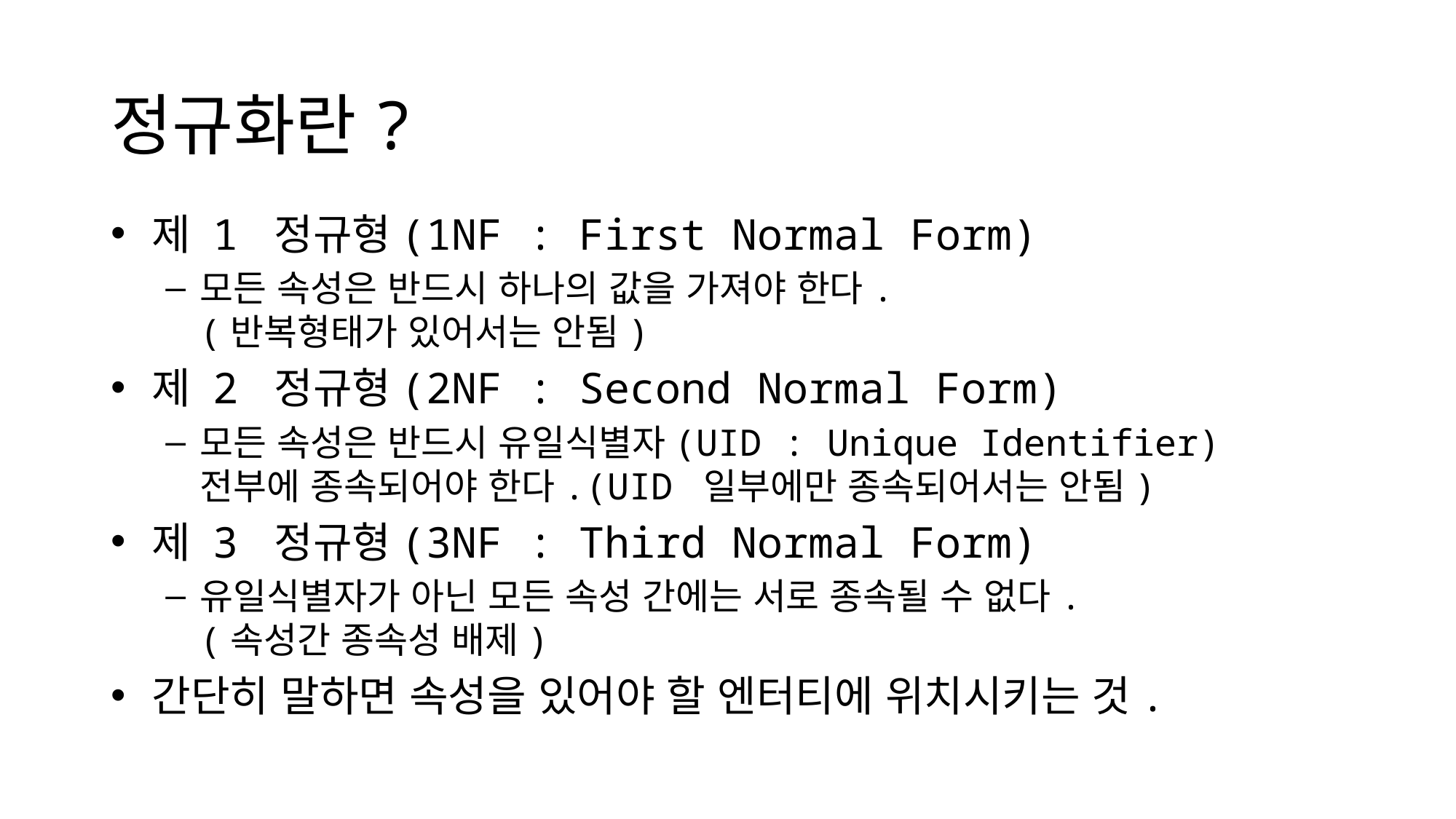

# 정규화란?
제 1 정규형(1NF : First Normal Form)
모든 속성은 반드시 하나의 값을 가져야 한다.
(반복형태가 있어서는 안됨)
제 2 정규형(2NF : Second Normal Form)
모든 속성은 반드시 유일식별자(UID : Unique Identifier) 전부에 종속되어야 한다.(UID 일부에만 종속되어서는 안됨)
제 3 정규형(3NF : Third Normal Form)
유일식별자가 아닌 모든 속성 간에는 서로 종속될 수 없다.
(속성간 종속성 배제)
간단히 말하면 속성을 있어야 할 엔터티에 위치시키는 것.